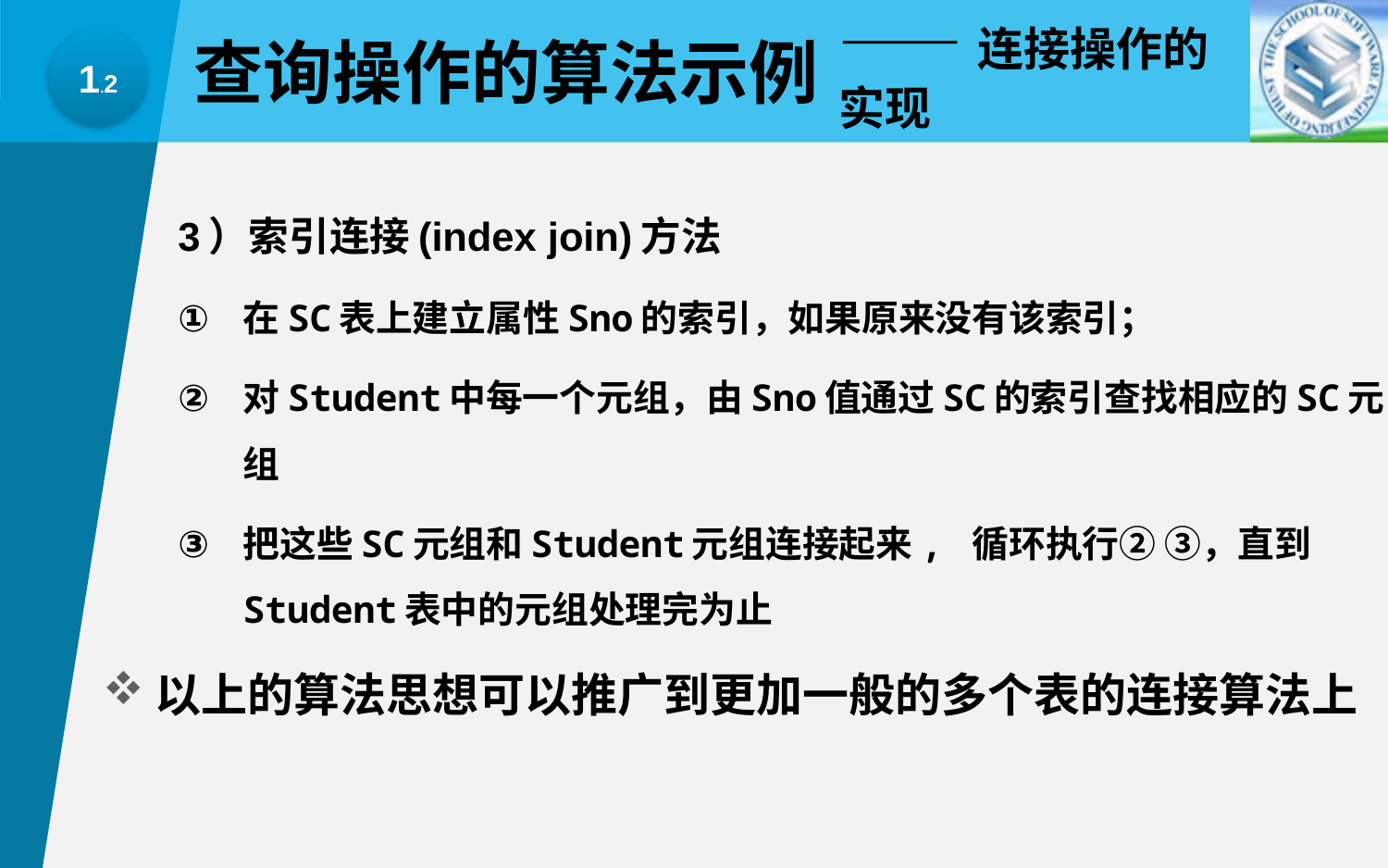

——连接操作的实现
查询操作的算法示例
1.2
3）索引连接(index join)方法
在SC表上建立属性Sno的索引，如果原来没有该索引；
对Student中每一个元组，由Sno值通过SC的索引查找相应的SC元组
把这些SC元组和Student元组连接起来, 循环执行② ③，直到Student表中的元组处理完为止
以上的算法思想可以推广到更加一般的多个表的连接算法上